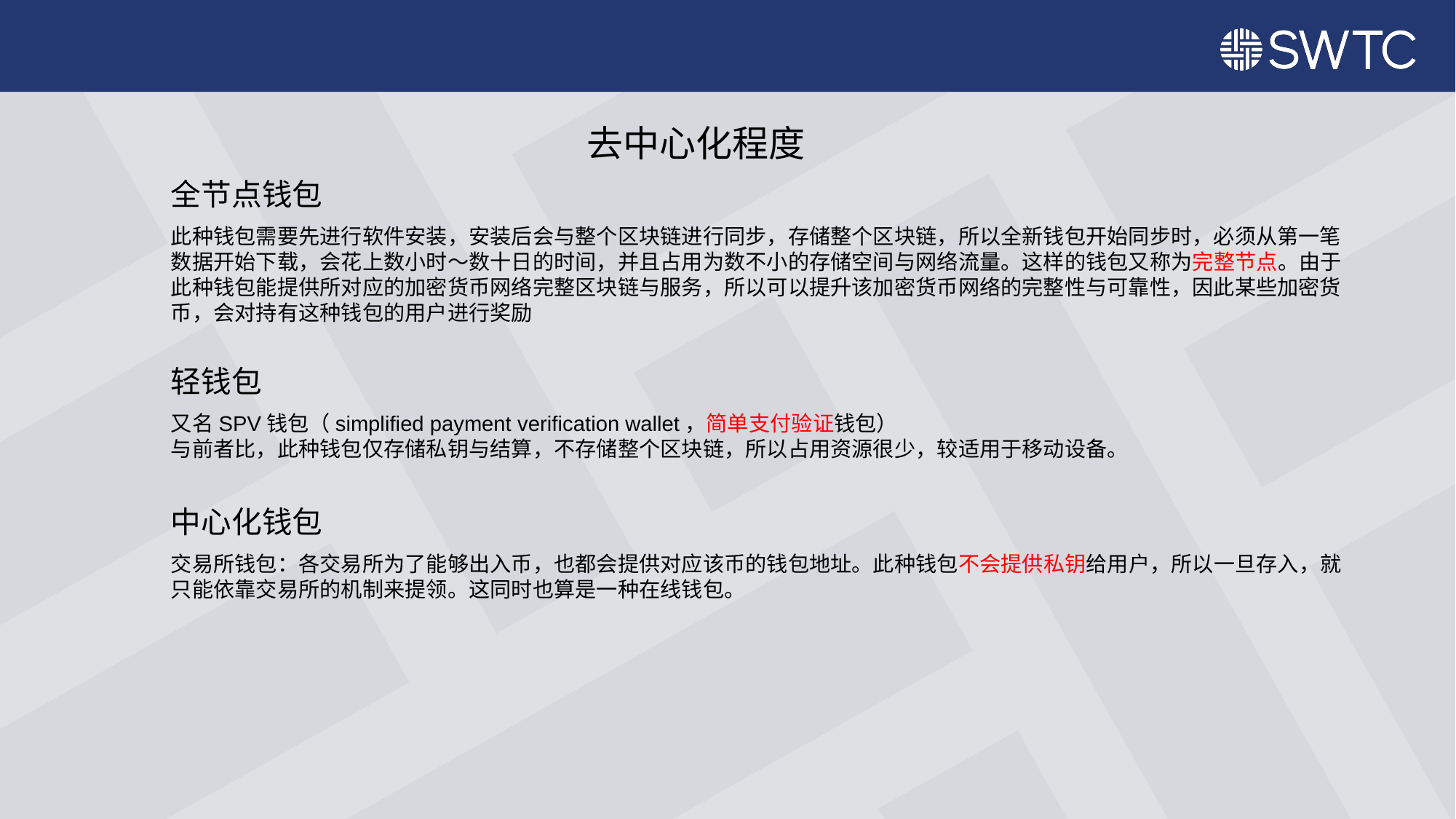

去中心化程度
全节点钱包
此种钱包需要先进行软件安装，安装后会与整个区块链进行同步，存储整个区块链，所以全新钱包开始同步时，必须从第一笔数据开始下载，会花上数小时～数十日的时间，并且占用为数不小的存储空间与网络流量。这样的钱包又称为完整节点。由于此种钱包能提供所对应的加密货币网络完整区块链与服务，所以可以提升该加密货币网络的完整性与可靠性，因此某些加密货币，会对持有这种钱包的用户进行奖励

轻钱包
又名SPV钱包（simplified payment verification wallet，简单支付验证钱包）
与前者比，此种钱包仅存储私钥与结算，不存储整个区块链，所以占用资源很少，较适用于移动设备。
中心化钱包
交易所钱包：各交易所为了能够出入币，也都会提供对应该币的钱包地址。此种钱包不会提供私钥给用户，所以一旦存入，就只能依靠交易所的机制来提领。这同时也算是一种在线钱包。